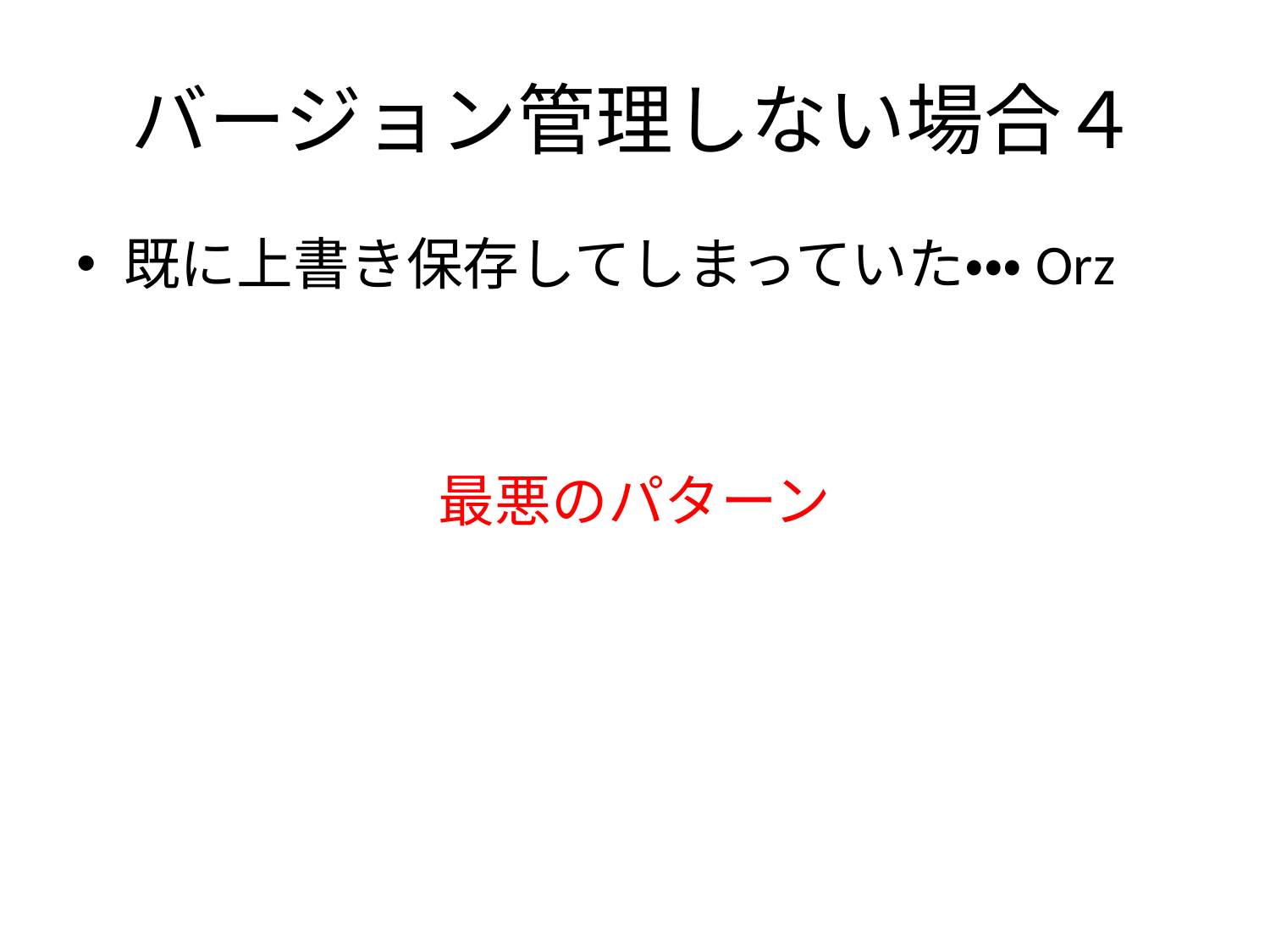

# バージョン管理しない場合４
既に上書き保存してしまっていた・・・Orz

最悪のパターン